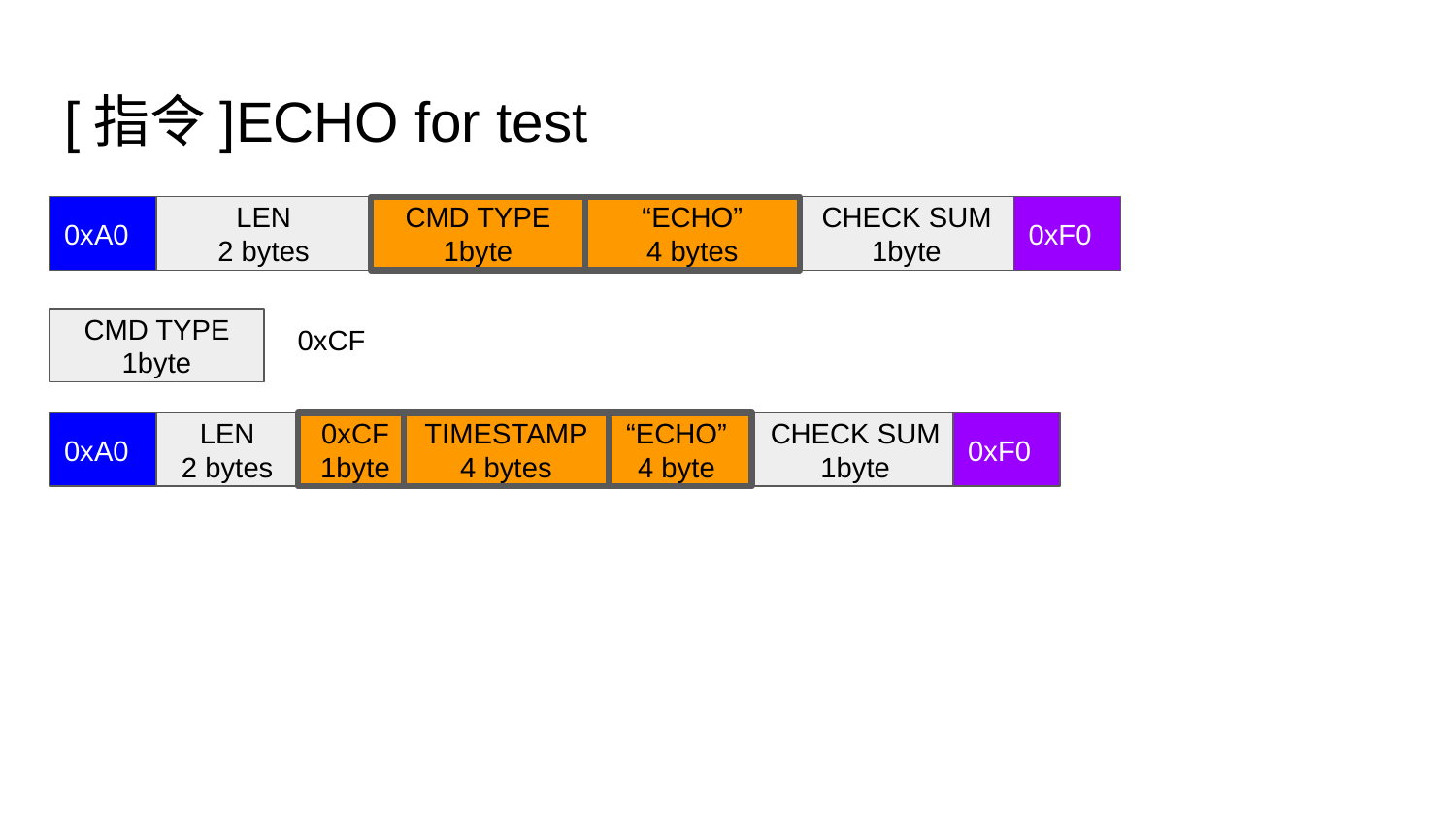

# [指令]ECHO for test
0xA0
LEN
2 bytes
CMD TYPE
1byte
“ECHO”
4 bytes
CHECK SUM
1byte
0xF0
CMD TYPE
1byte
0xCF
0xA0
LEN
2 bytes
0xCF
1byte
TIMESTAMP
4 bytes
“ECHO”
4 byte
CHECK SUM
1byte
0xF0